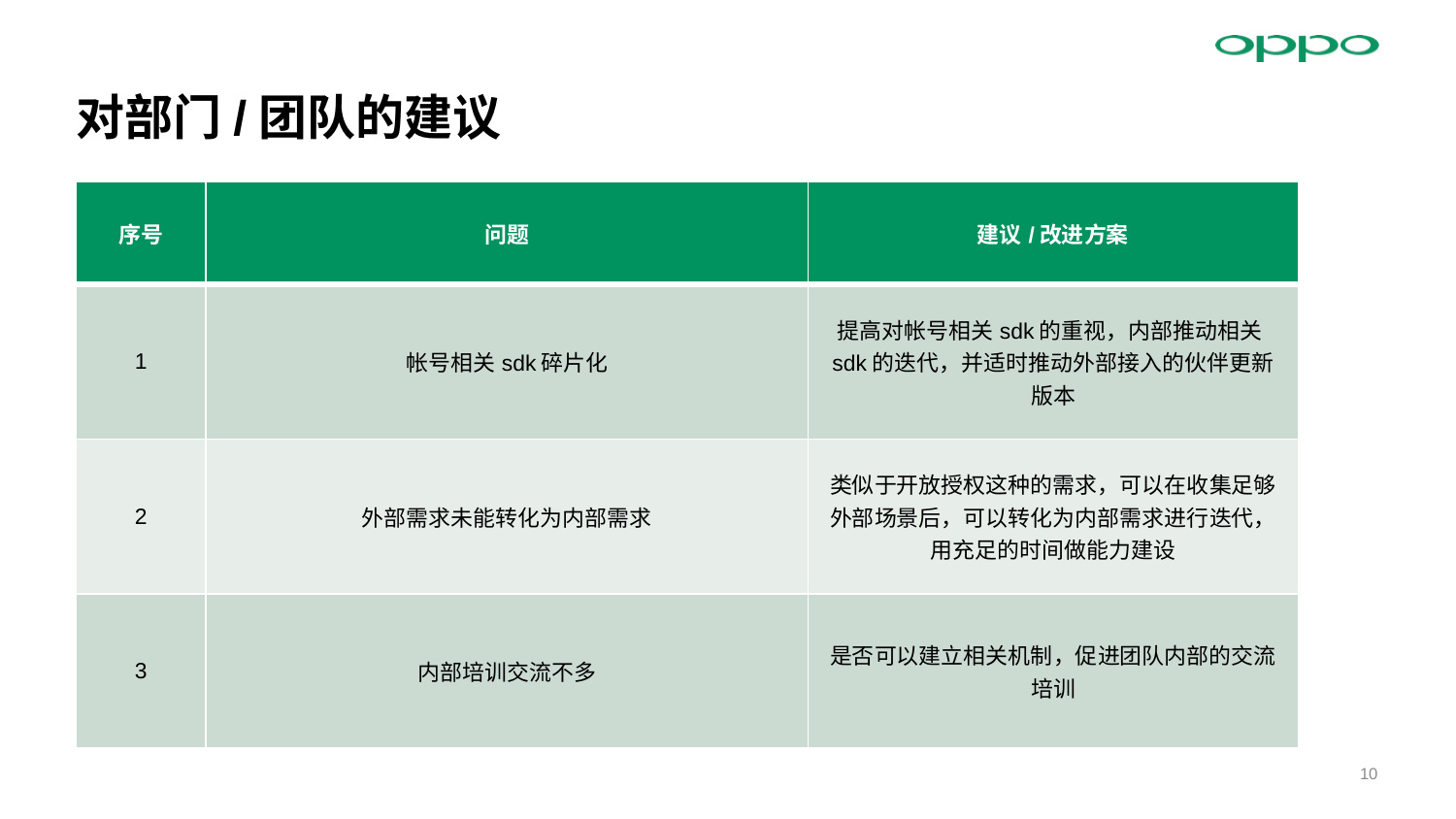

# 对部门/团队的建议
| 序号 | 问题 | 建议/改进方案 |
| --- | --- | --- |
| 1 | 帐号相关sdk碎片化 | 提高对帐号相关sdk的重视，内部推动相关sdk的迭代，并适时推动外部接入的伙伴更新版本 |
| 2 | 外部需求未能转化为内部需求 | 类似于开放授权这种的需求，可以在收集足够外部场景后，可以转化为内部需求进行迭代，用充足的时间做能力建设 |
| 3 | 内部培训交流不多 | 是否可以建立相关机制，促进团队内部的交流培训 |